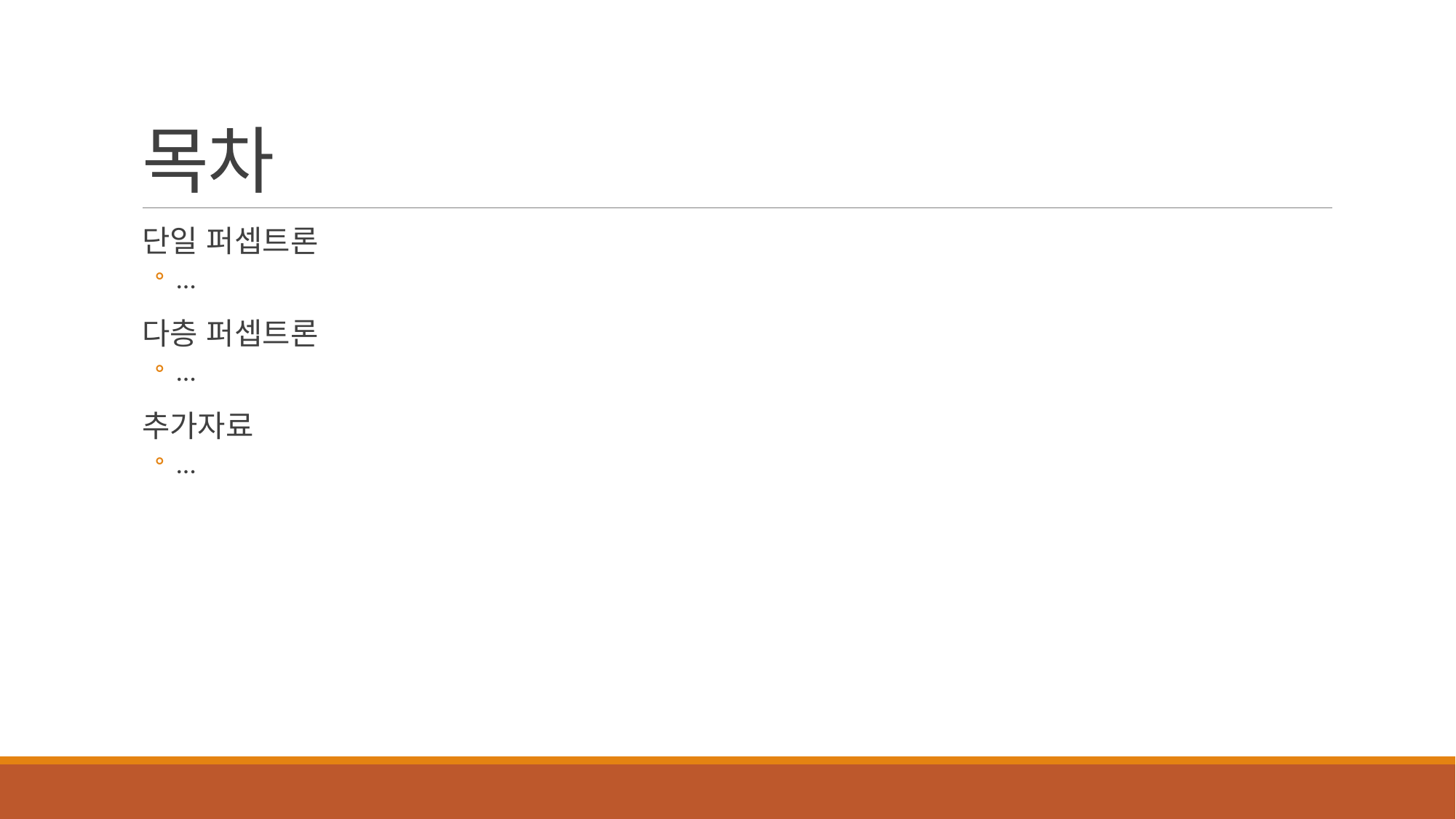

# 목차
단일 퍼셉트론
…
다층 퍼셉트론
…
추가자료
…